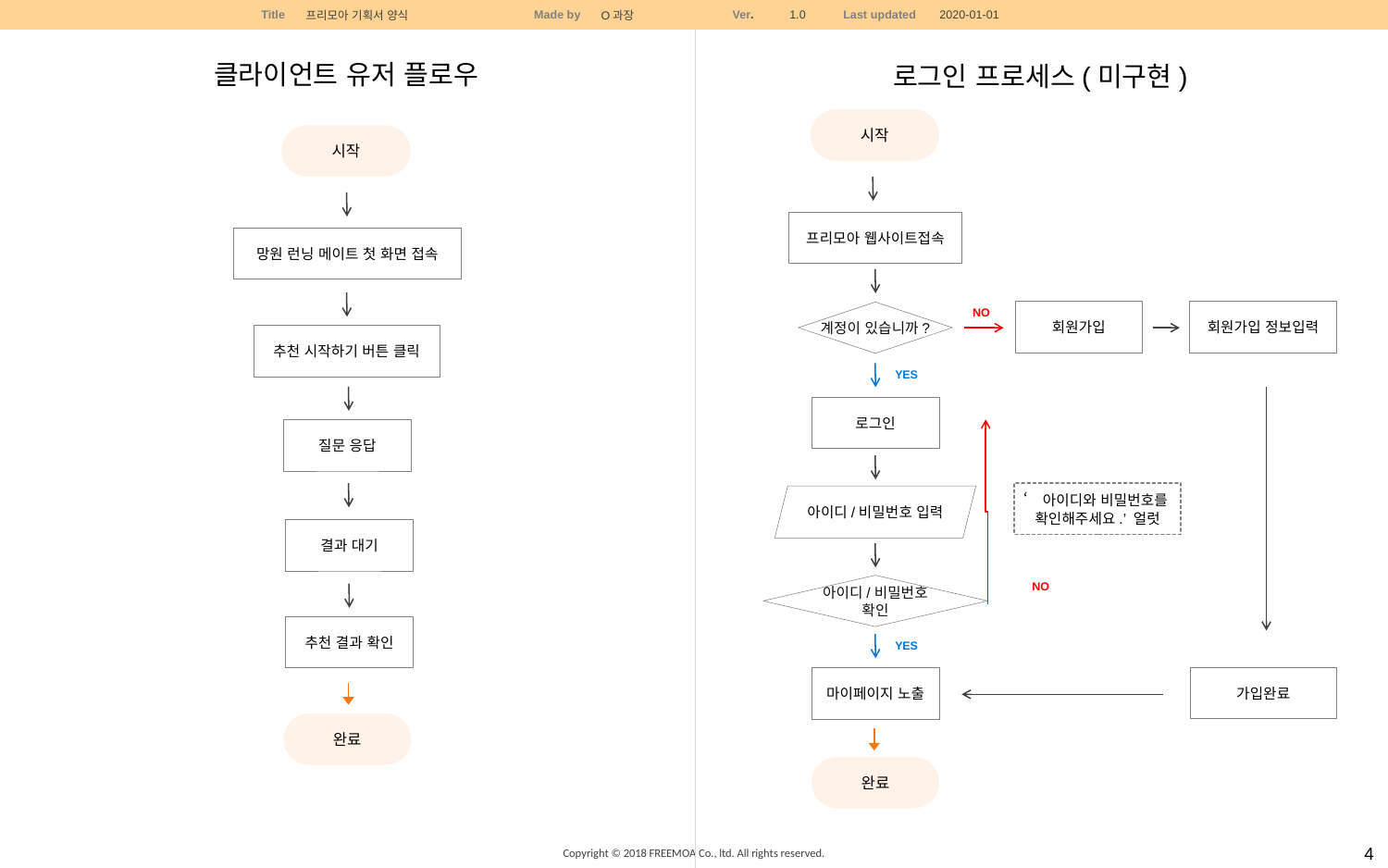

클라이언트 유저 플로우
로그인 프로세스(미구현)
시작
시작
프리모아 웹사이트접속
망원 런닝 메이트 첫 화면 접속
NO
회원가입
회원가입 정보입력
계정이 있습니까?
추천 시작하기 버튼 클릭
YES
로그인
질문 응답
‘아이디와 비밀번호를
확인해주세요.’ 얼럿
아이디/비밀번호 입력
결과 대기
NO
아이디/비밀번호
확인
추천 결과 확인
YES
가입완료
마이페이지 노출
완료
완료